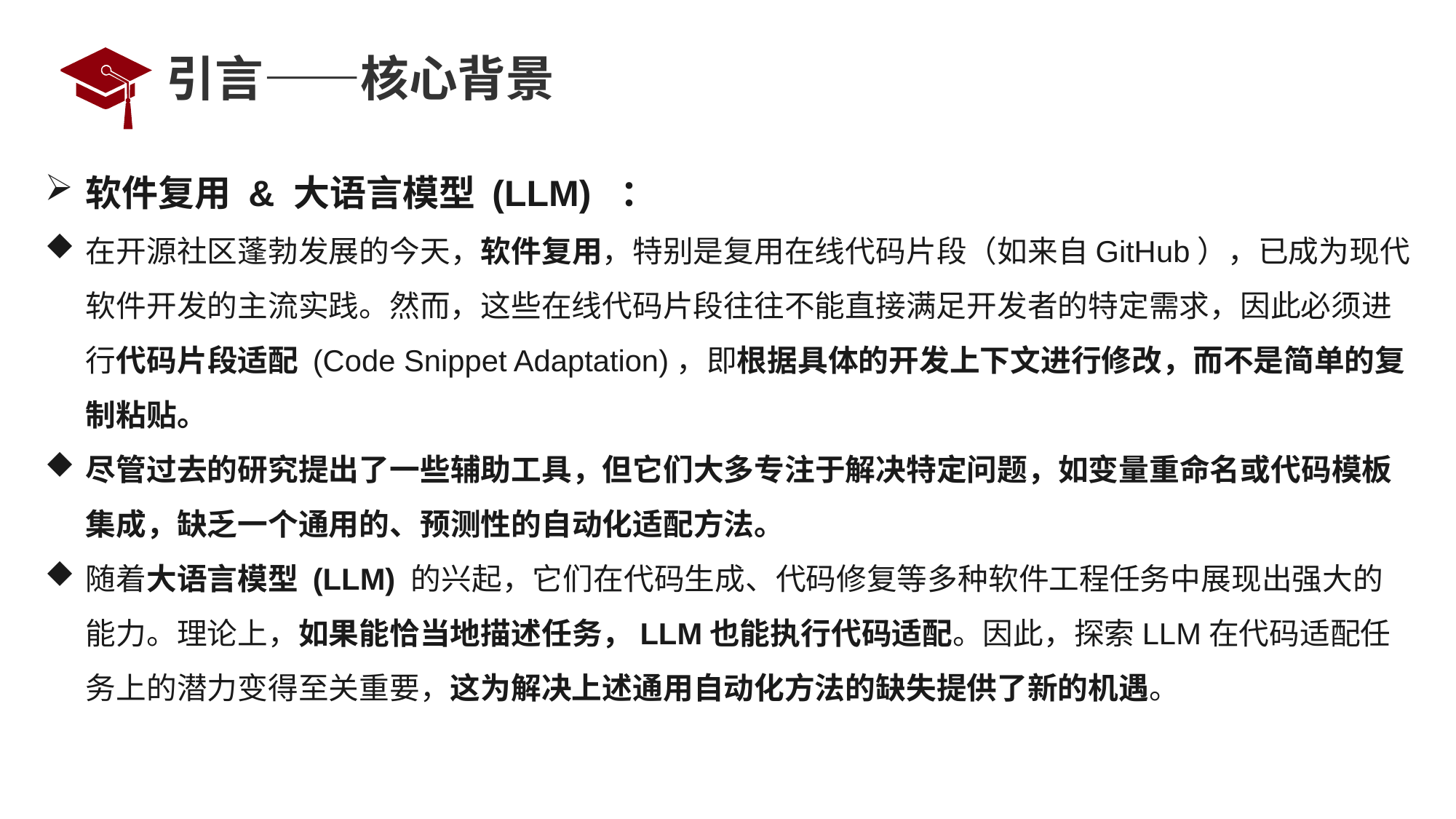

# 引言——核心背景
软件复用 & 大语言模型 (LLM)  ：
在开源社区蓬勃发展的今天，软件复用，特别是复用在线代码片段（如来自GitHub），已成为现代软件开发的主流实践。然而，这些在线代码片段往往不能直接满足开发者的特定需求，因此必须进行代码片段适配 (Code Snippet Adaptation)，即根据具体的开发上下文进行修改，而不是简单的复制粘贴。
尽管过去的研究提出了一些辅助工具，但它们大多专注于解决特定问题，如变量重命名或代码模板集成，缺乏一个通用的、预测性的自动化适配方法。
随着大语言模型 (LLM) 的兴起，它们在代码生成、代码修复等多种软件工程任务中展现出强大的能力。理论上，如果能恰当地描述任务，LLM也能执行代码适配。因此，探索LLM在代码适配任务上的潜力变得至关重要，这为解决上述通用自动化方法的缺失提供了新的机遇。